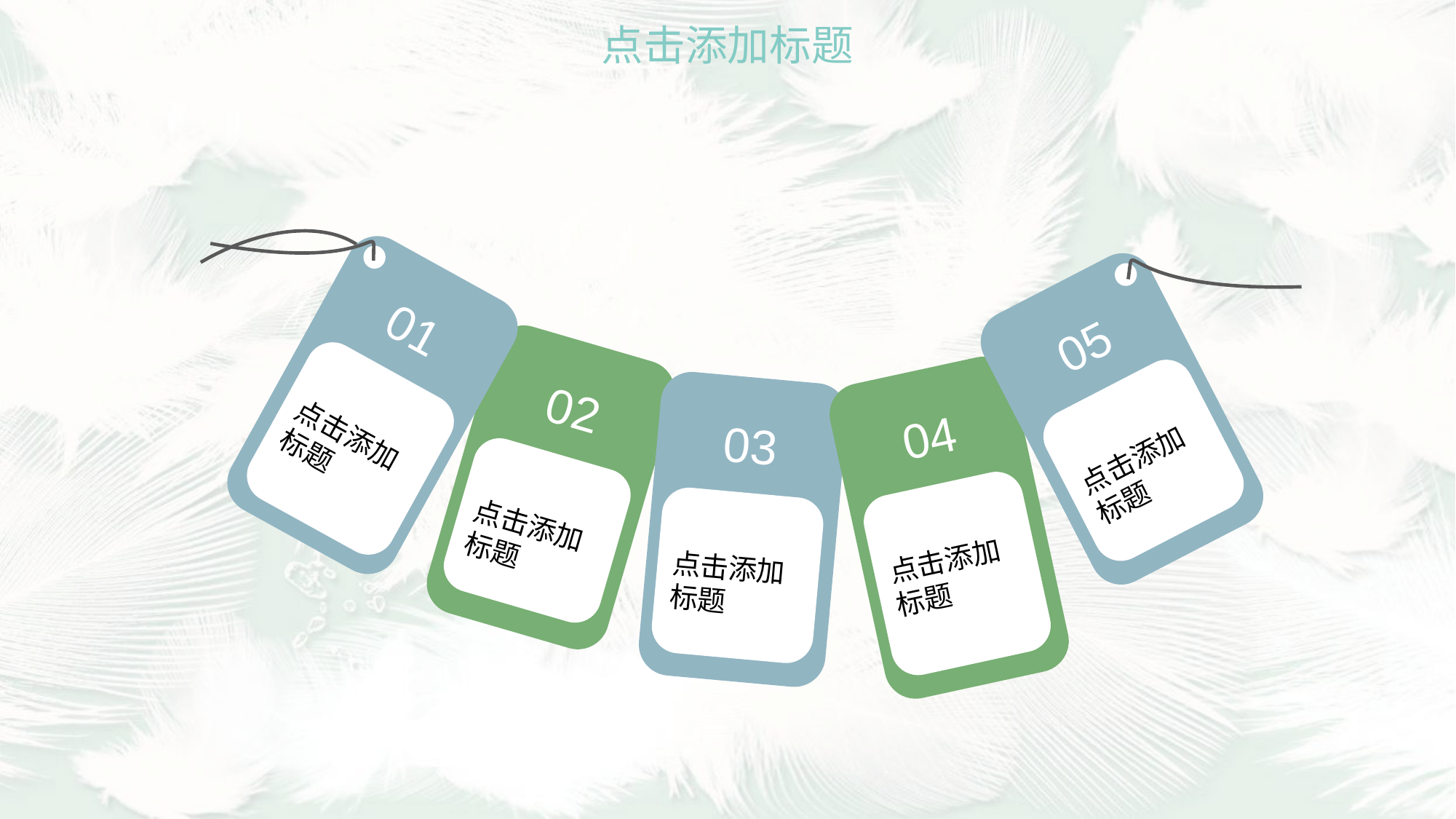

点击添加标题

01

05
02

点击添加标题
04
03

点击添加标题

点击添加标题

点击添加标题

点击添加标题